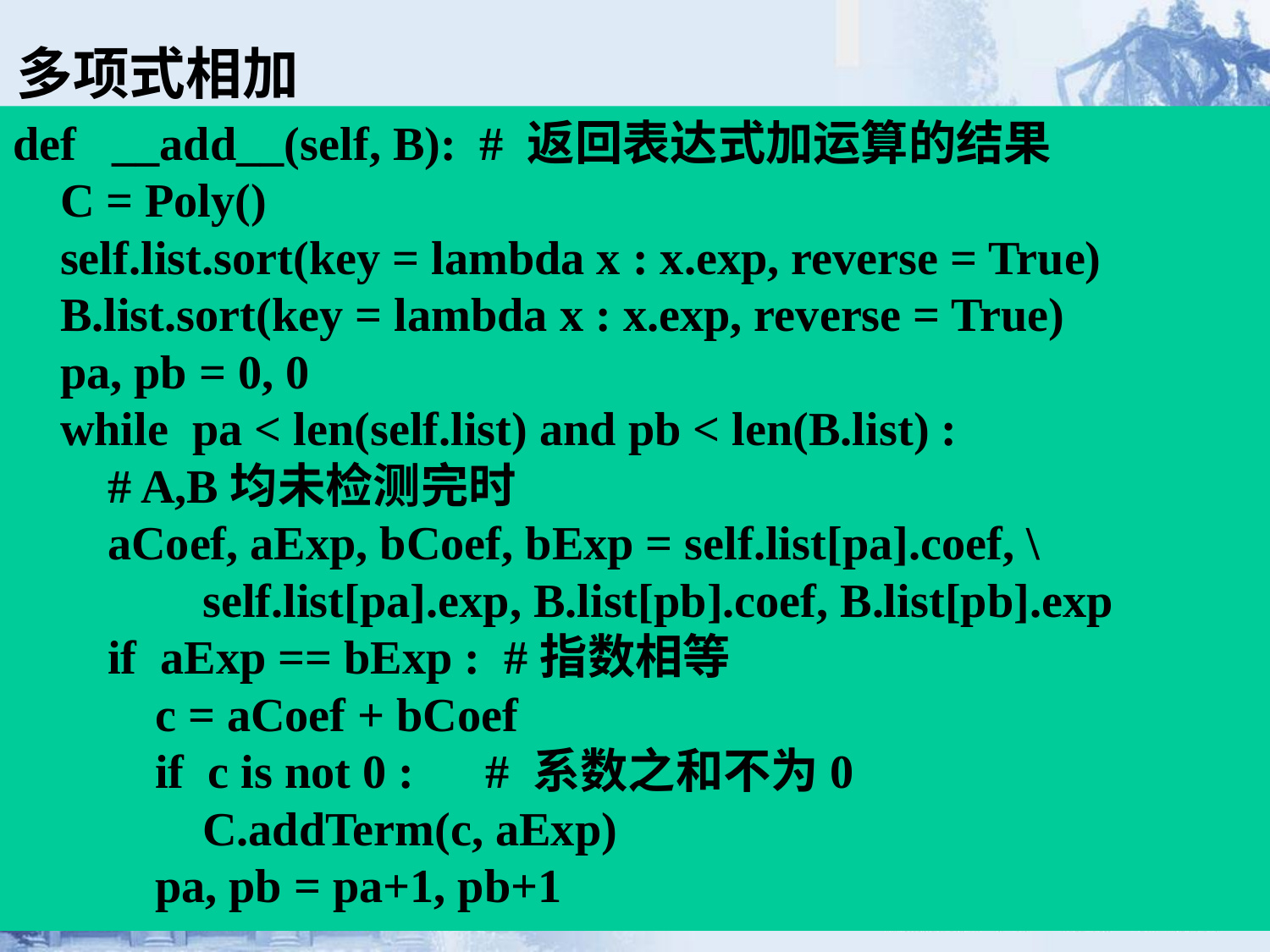

多项式相加
def   __add__(self, B):  # 返回表达式加运算的结果
    C = Poly()
    self.list.sort(key = lambda x : x.exp, reverse = True)
    B.list.sort(key = lambda x : x.exp, reverse = True)
    pa, pb = 0, 0
    while  pa < len(self.list) and pb < len(B.list) :
        # A,B均未检测完时
        aCoef, aExp, bCoef, bExp = self.list[pa].coef, \
                self.list[pa].exp, B.list[pb].coef, B.list[pb].exp
        if  aExp == bExp :  #指数相等
            c = aCoef + bCoef
            if  c is not 0 :      # 系数之和不为0
                C.addTerm(c, aExp)
            pa, pb = pa+1, pb+1